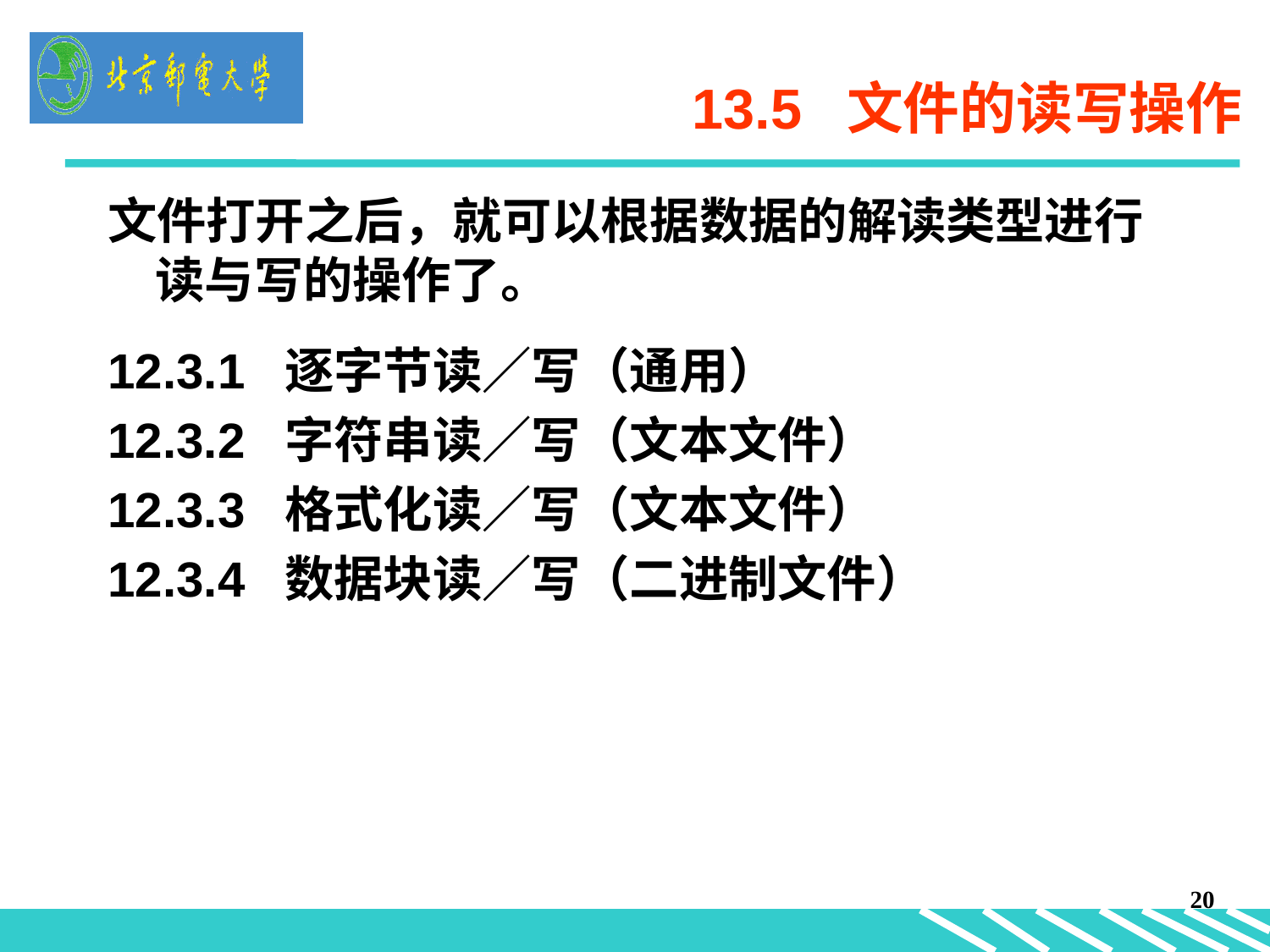

# 13.5  文件的读写操作
文件打开之后，就可以根据数据的解读类型进行读与写的操作了。

12.3.1  逐字节读／写（通用）
12.3.2  字符串读／写（文本文件）
12.3.3  格式化读／写（文本文件）
12.3.4  数据块读／写（二进制文件）

20